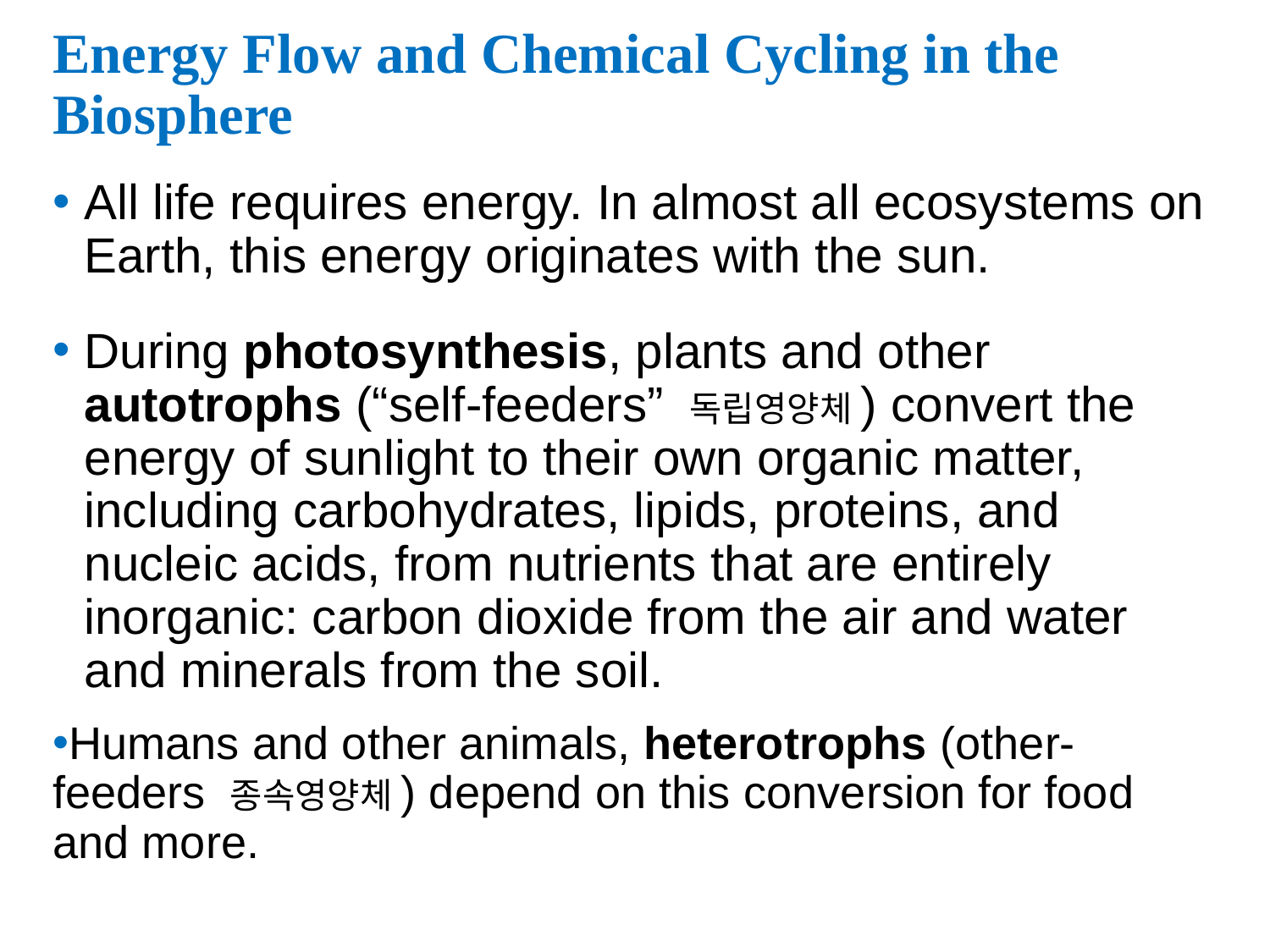

# Energy Flow and Chemical Cycling in the Biosphere
All life requires energy. In almost all ecosystems on Earth, this energy originates with the sun.
During photosynthesis, plants and other autotrophs (“self-feeders” 독립영양체) convert the energy of sunlight to their own organic matter, including carbohydrates, lipids, proteins, and nucleic acids, from nutrients that are entirely inorganic: carbon dioxide from the air and water and minerals from the soil.
Humans and other animals, heterotrophs (other-feeders 종속영양체) depend on this conversion for food and more.